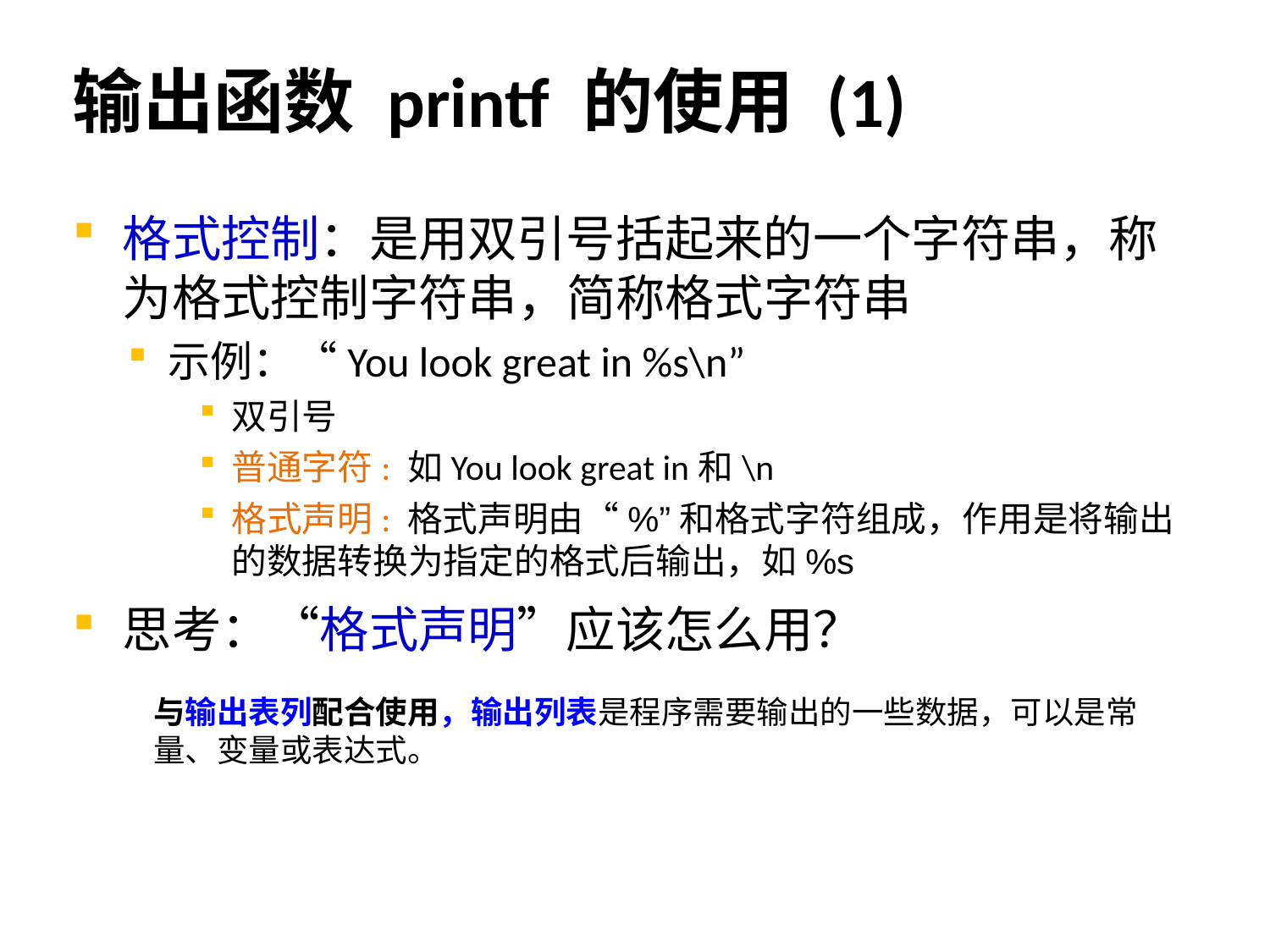

# 输出函数 printf 的使用 (1)
格式控制：是用双引号括起来的一个字符串，称为格式控制字符串，简称格式字符串
示例：“You look great in %s\n”
双引号
普通字符: 如You look great in和\n
格式声明: 格式声明由“%”和格式字符组成，作用是将输出的数据转换为指定的格式后输出，如%s
思考：“格式声明”应该怎么用？
与输出表列配合使用，输出列表是程序需要输出的一些数据，可以是常量、变量或表达式。